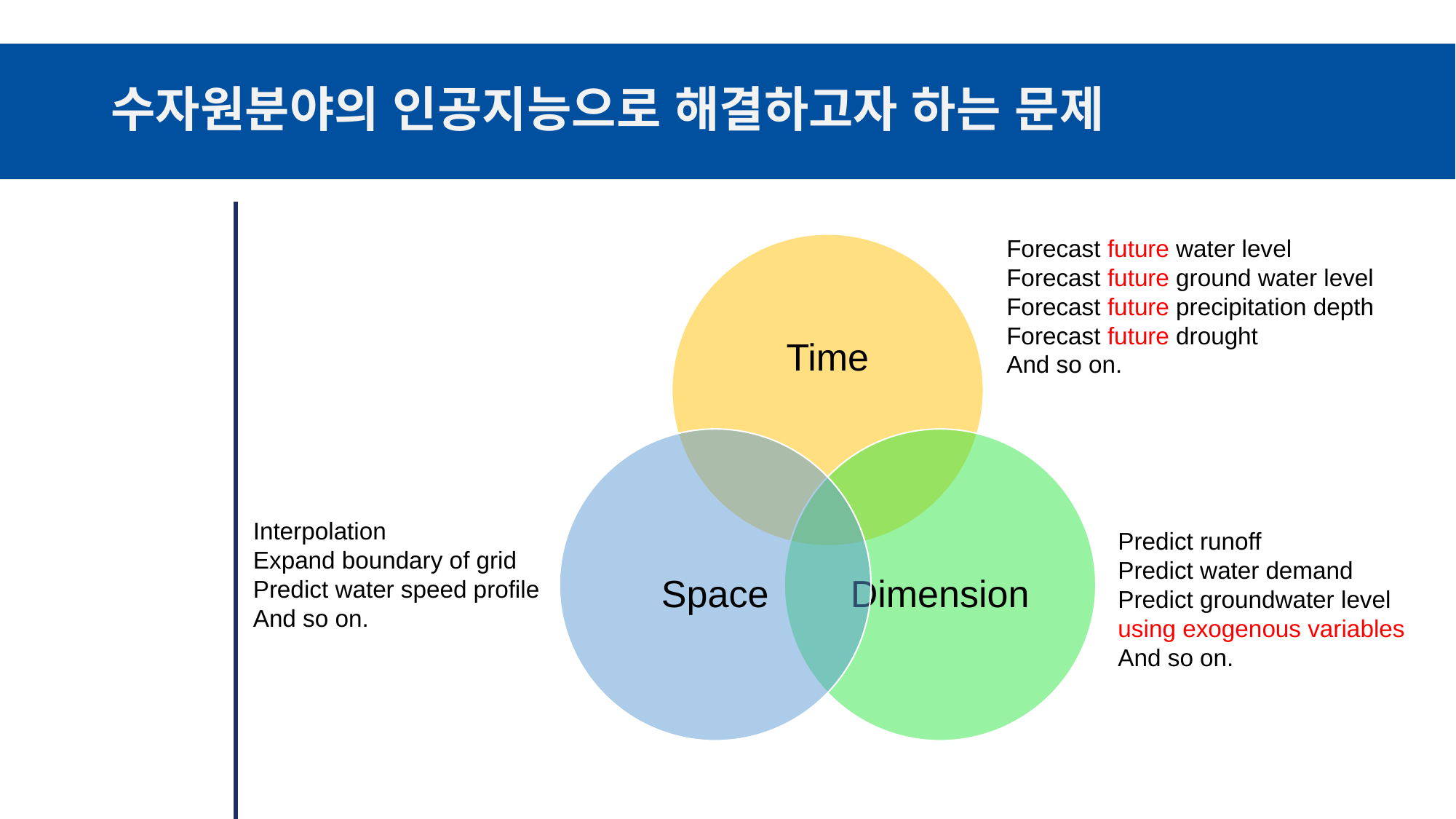

# 수자원분야의 인공지능으로 해결하고자 하는 문제
Time
Dimension
Space
Forecast future water level
Forecast future ground water level
Forecast future precipitation depth
Forecast future drought
And so on.
Interpolation
Expand boundary of grid
Predict water speed profile
And so on.
Predict runoff
Predict water demand
Predict groundwater level
using exogenous variables
And so on.